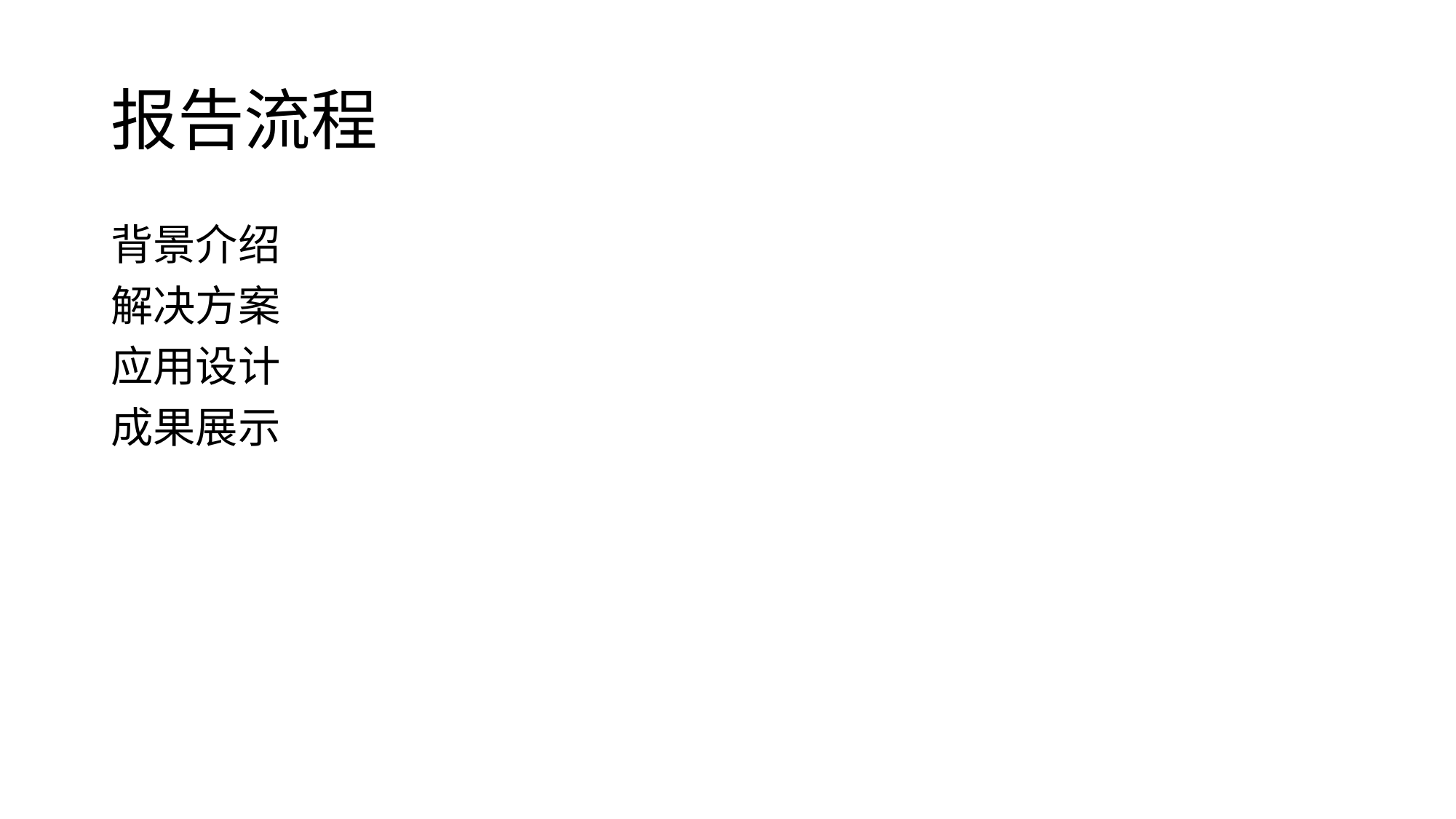

# 报告流程
背景介绍
解决方案
应用设计
成果展示

2